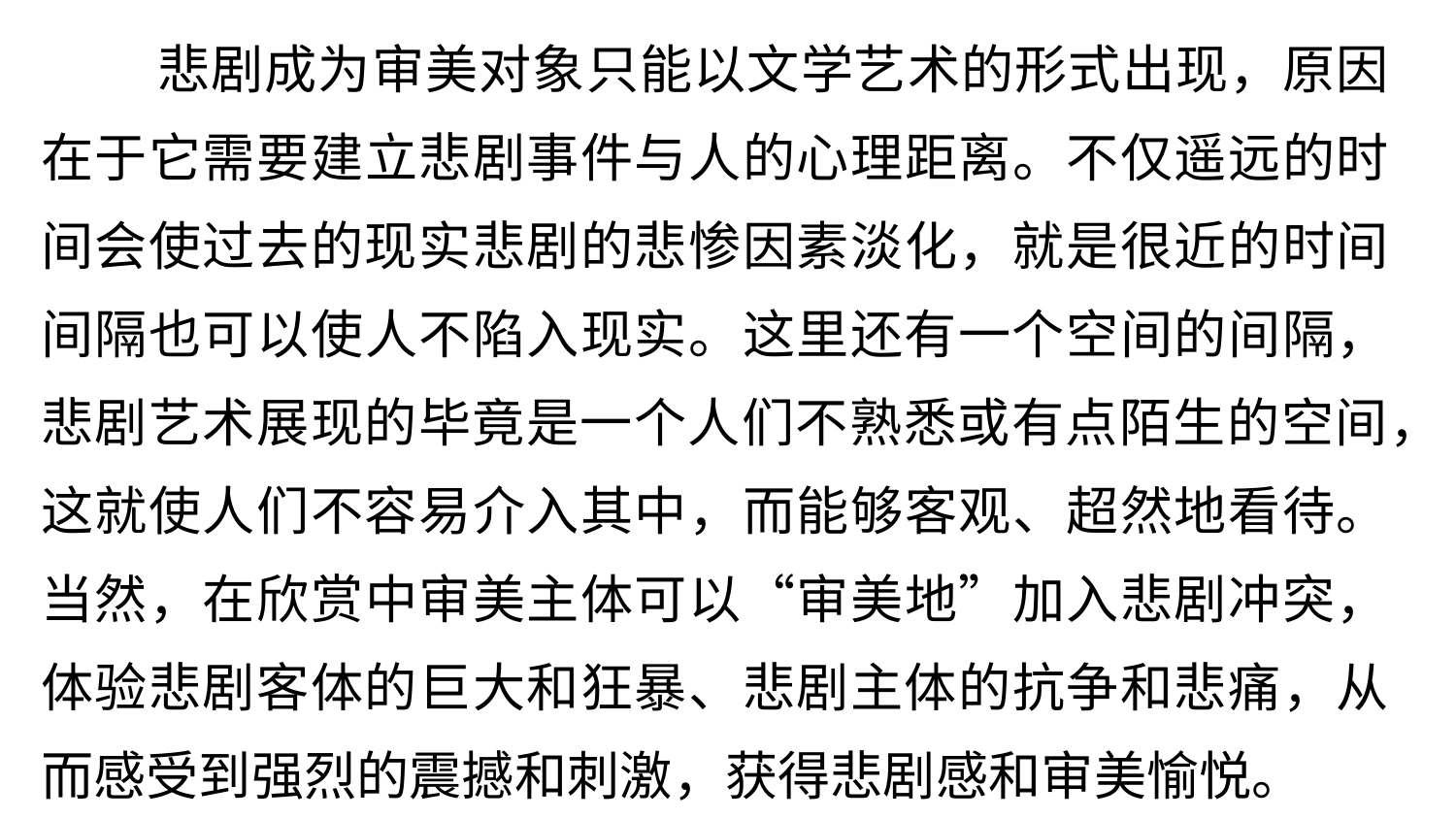

悲剧成为审美对象只能以文学艺术的形式出现，原因在于它需要建立悲剧事件与人的心理距离。不仅遥远的时间会使过去的现实悲剧的悲惨因素淡化，就是很近的时间间隔也可以使人不陷入现实。这里还有一个空间的间隔，悲剧艺术展现的毕竟是一个人们不熟悉或有点陌生的空间，这就使人们不容易介入其中，而能够客观、超然地看待。当然，在欣赏中审美主体可以“审美地”加入悲剧冲突，体验悲剧客体的巨大和狂暴、悲剧主体的抗争和悲痛，从而感受到强烈的震撼和刺激，获得悲剧感和审美愉悦。